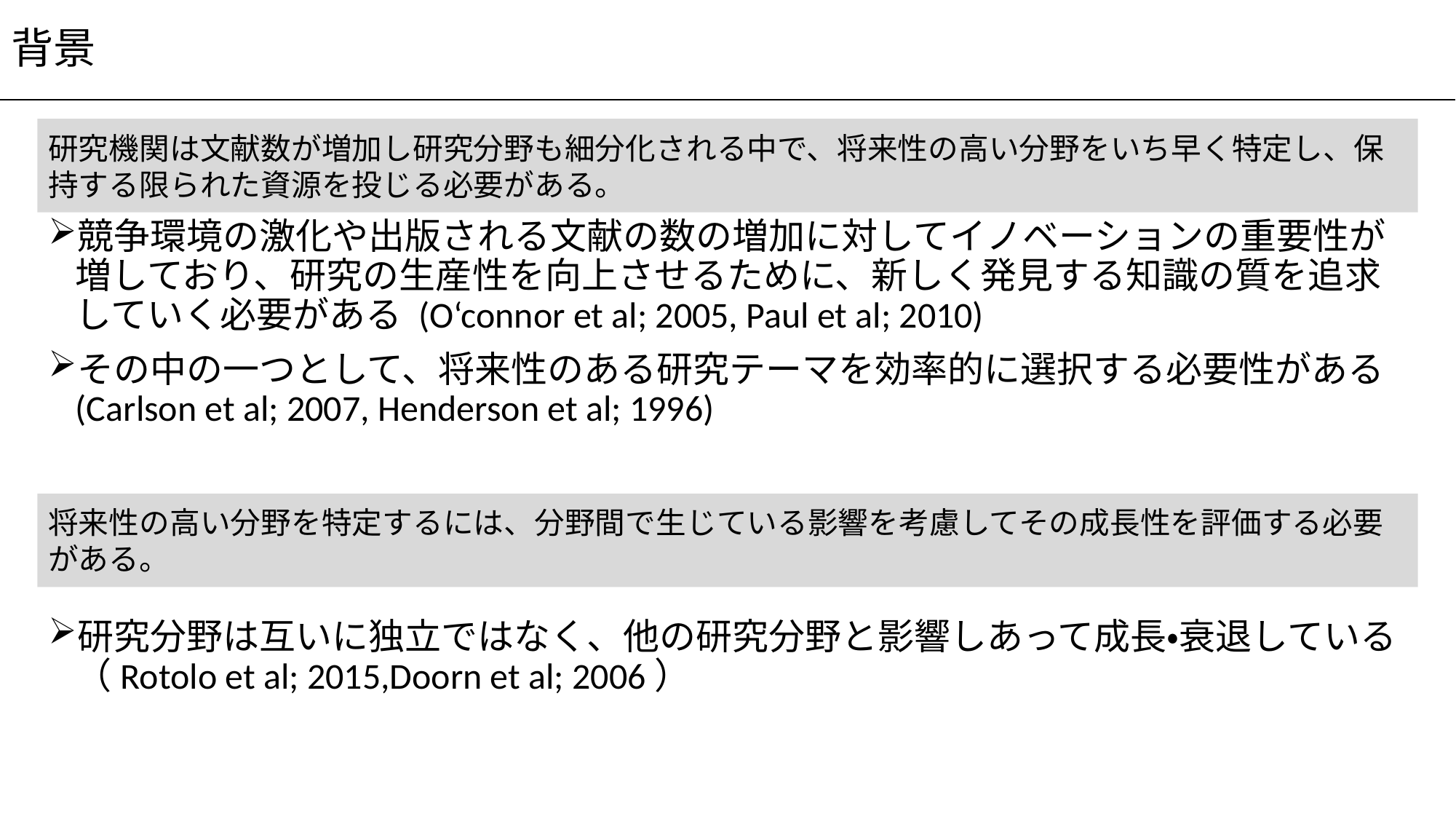

# 背景
研究機関は文献数が増加し研究分野も細分化される中で、将来性の高い分野をいち早く特定し、保持する限られた資源を投じる必要がある。
競争環境の激化や出版される文献の数の増加に対してイノベーションの重要性が増しており、研究の生産性を向上させるために、新しく発見する知識の質を追求していく必要がある (O‘connor et al; 2005, Paul et al; 2010)
その中の一つとして、将来性のある研究テーマを効率的に選択する必要性がある(Carlson et al; 2007, Henderson et al; 1996)

将来性の高い分野を特定するには、分野間で生じている影響を考慮してその成長性を評価する必要がある。
研究分野は互いに独立ではなく、他の研究分野と影響しあって成長・衰退している（Rotolo et al; 2015,Doorn et al; 2006）